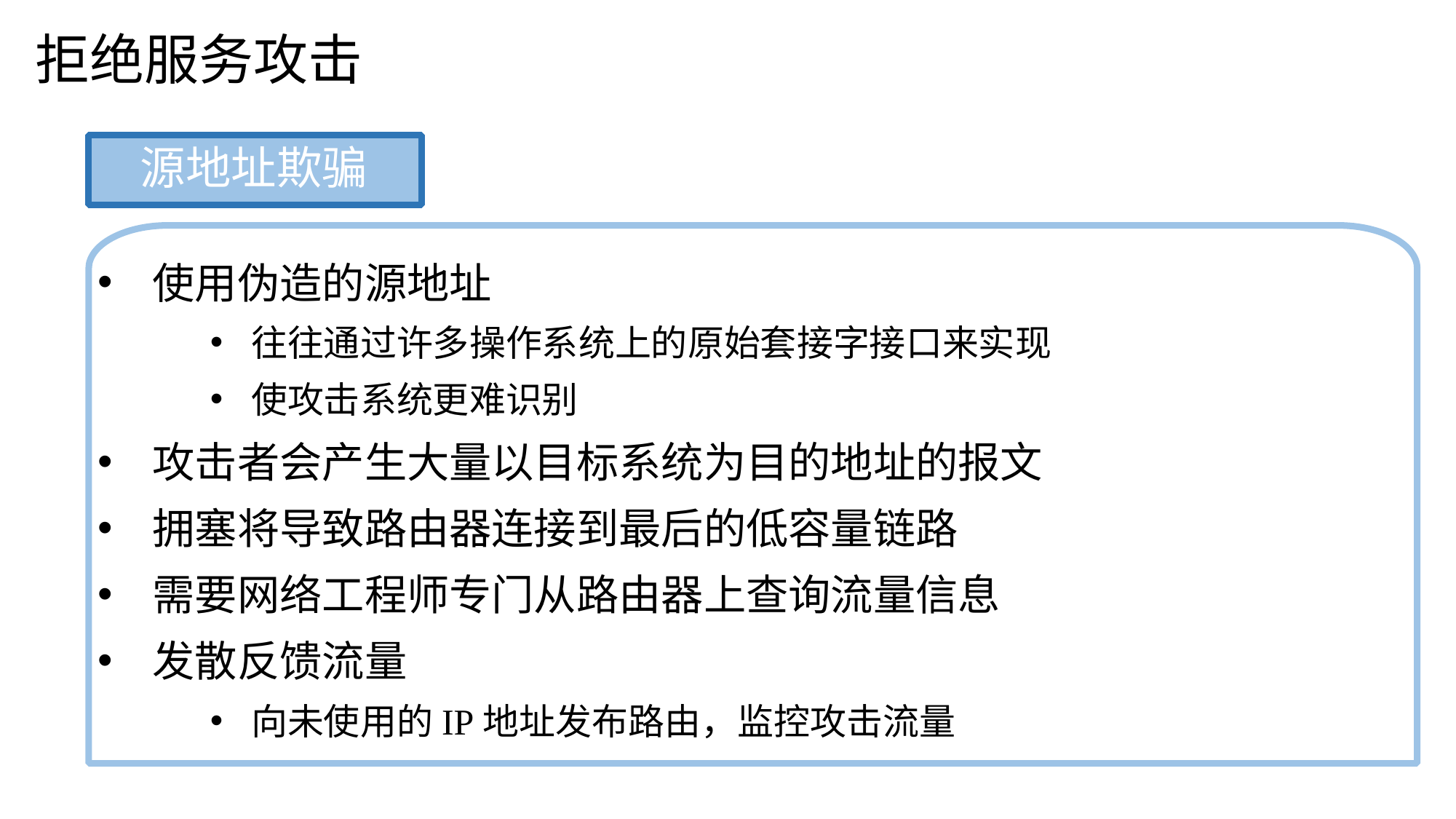

拒绝服务攻击
源地址欺骗
使用伪造的源地址
往往通过许多操作系统上的原始套接字接口来实现
使攻击系统更难识别
攻击者会产生大量以目标系统为目的地址的报文
拥塞将导致路由器连接到最后的低容量链路
需要网络工程师专门从路由器上查询流量信息
发散反馈流量
向未使用的IP地址发布路由，监控攻击流量